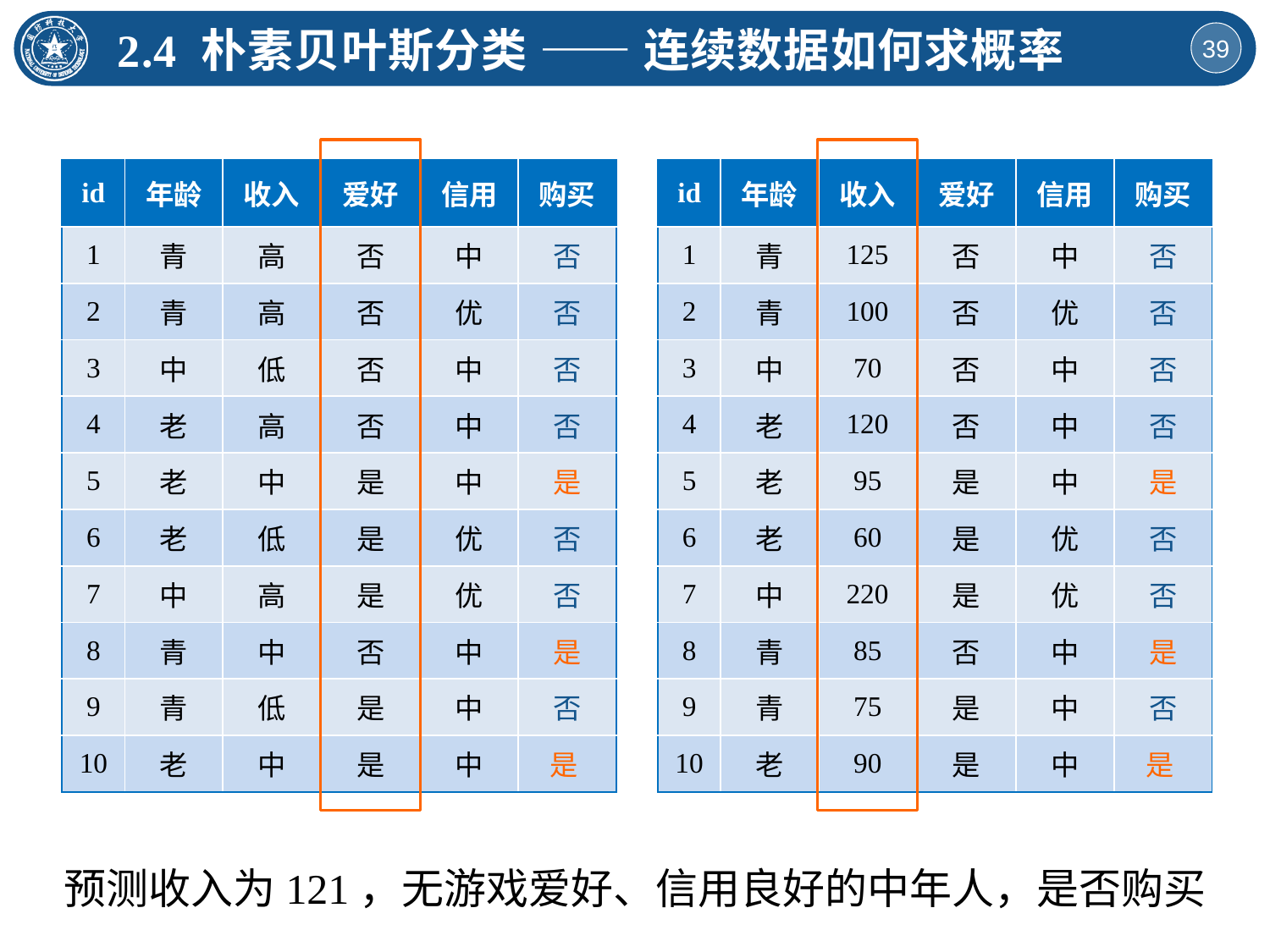

2.4 朴素贝叶斯分类 —— 连续数据如何求概率

| id | 年龄 | 收入 | 爱好 | 信用 | 购买 |
| --- | --- | --- | --- | --- | --- |
| 1 | 青 | 高 | 否 | 中 | 否 |
| 2 | 青 | 高 | 否 | 优 | 否 |
| 3 | 中 | 低 | 否 | 中 | 否 |
| 4 | 老 | 高 | 否 | 中 | 否 |
| 5 | 老 | 中 | 是 | 中 | 是 |
| 6 | 老 | 低 | 是 | 优 | 否 |
| 7 | 中 | 高 | 是 | 优 | 否 |
| 8 | 青 | 中 | 否 | 中 | 是 |
| 9 | 青 | 低 | 是 | 中 | 否 |
| 10 | 老 | 中 | 是 | 中 | 是 |
| id | 年龄 | 收入 | 爱好 | 信用 | 购买 |
| --- | --- | --- | --- | --- | --- |
| 1 | 青 | 125 | 否 | 中 | 否 |
| 2 | 青 | 100 | 否 | 优 | 否 |
| 3 | 中 | 70 | 否 | 中 | 否 |
| 4 | 老 | 120 | 否 | 中 | 否 |
| 5 | 老 | 95 | 是 | 中 | 是 |
| 6 | 老 | 60 | 是 | 优 | 否 |
| 7 | 中 | 220 | 是 | 优 | 否 |
| 8 | 青 | 85 | 否 | 中 | 是 |
| 9 | 青 | 75 | 是 | 中 | 否 |
| 10 | 老 | 90 | 是 | 中 | 是 |
预测收入为121，无游戏爱好、信用良好的中年人，是否购买